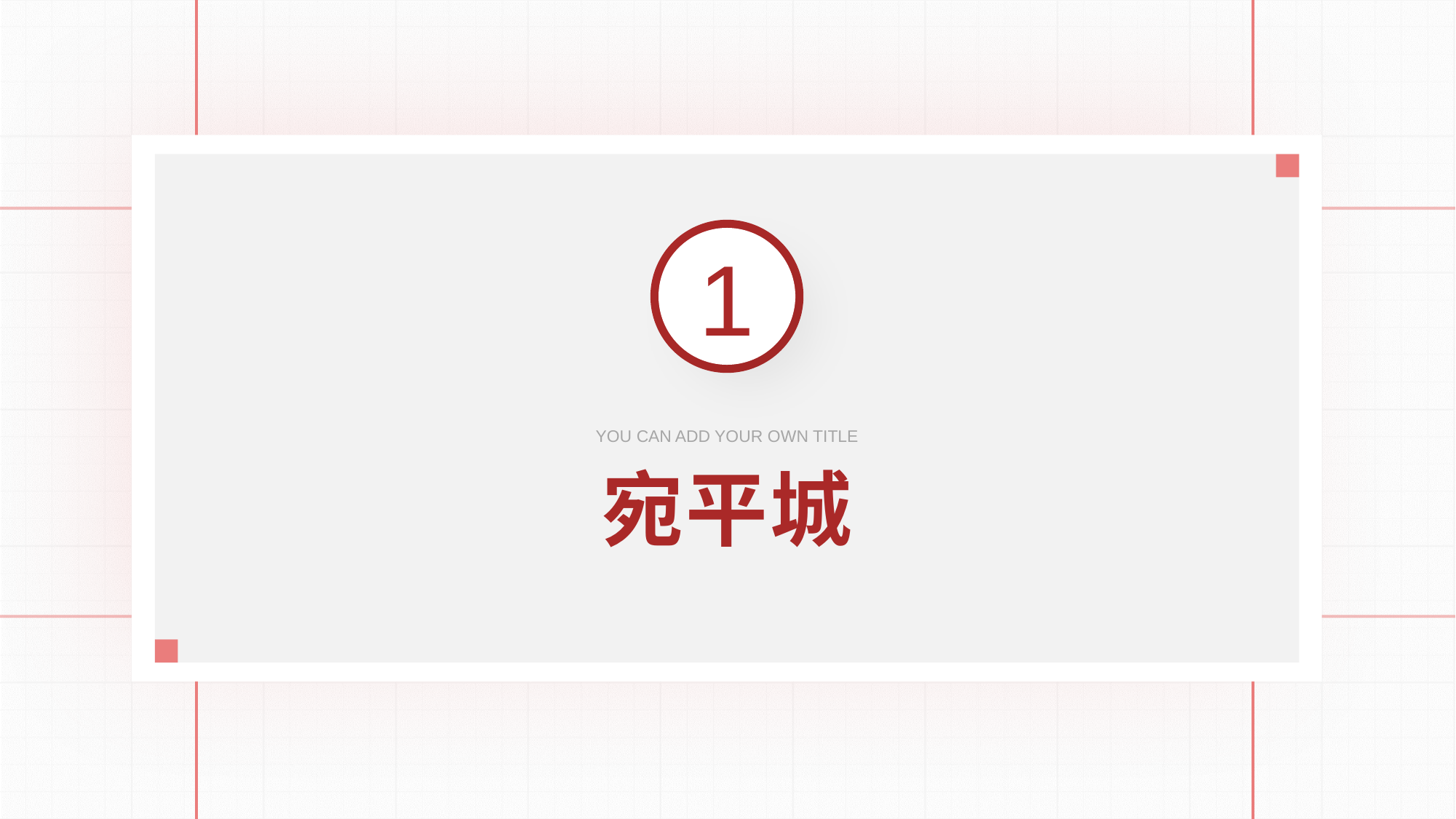

1
YOU CAN ADD YOUR OWN TITLE
宛平城